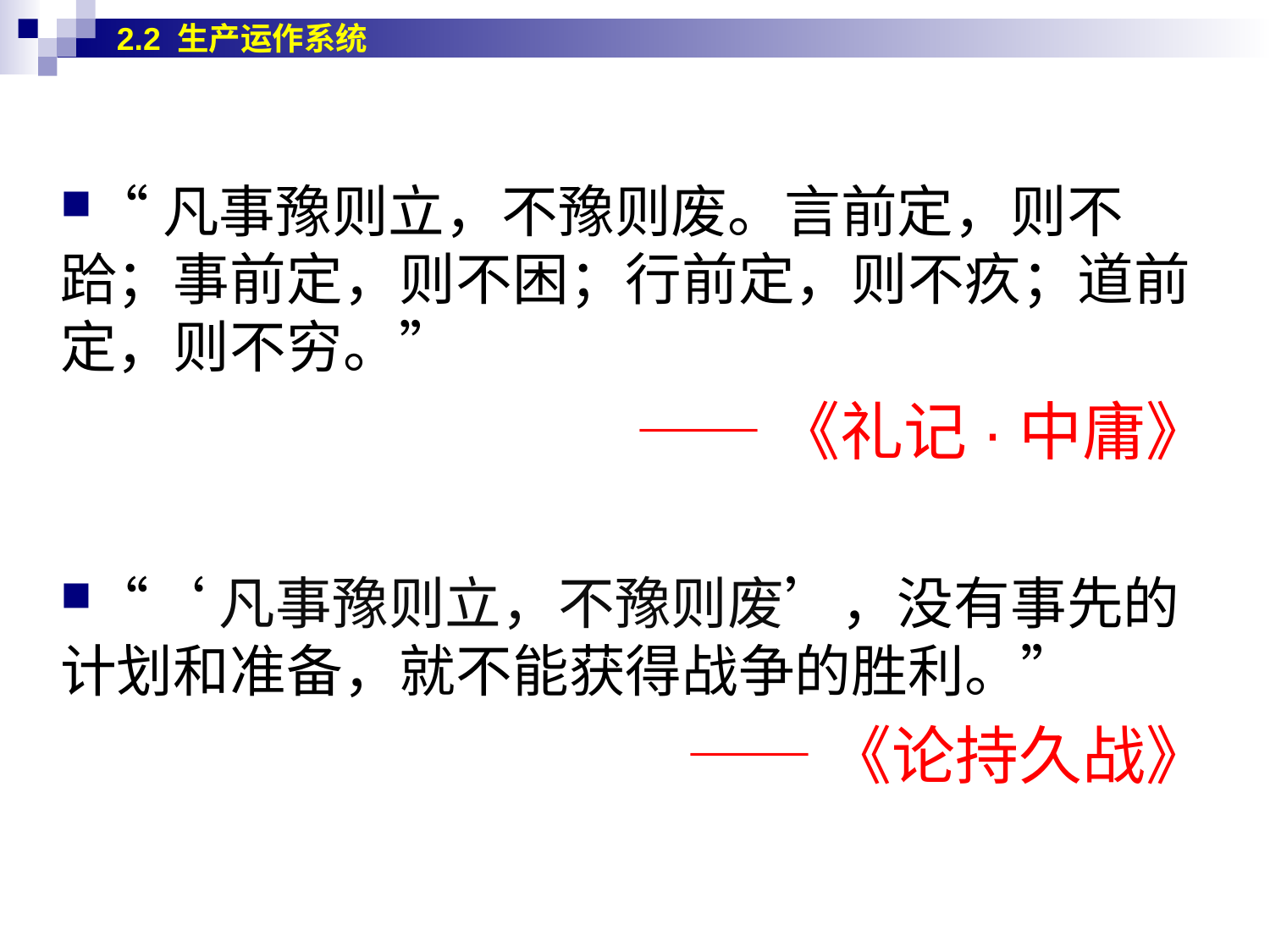

2.2 生产运作系统
“凡事豫则立，不豫则废。言前定，则不跲；事前定，则不困；行前定，则不疚；道前定，则不穷。”
——《礼记·中庸》

“‘凡事豫则立，不豫则废’，没有事先的计划和准备，就不能获得战争的胜利。”
——《论持久战》